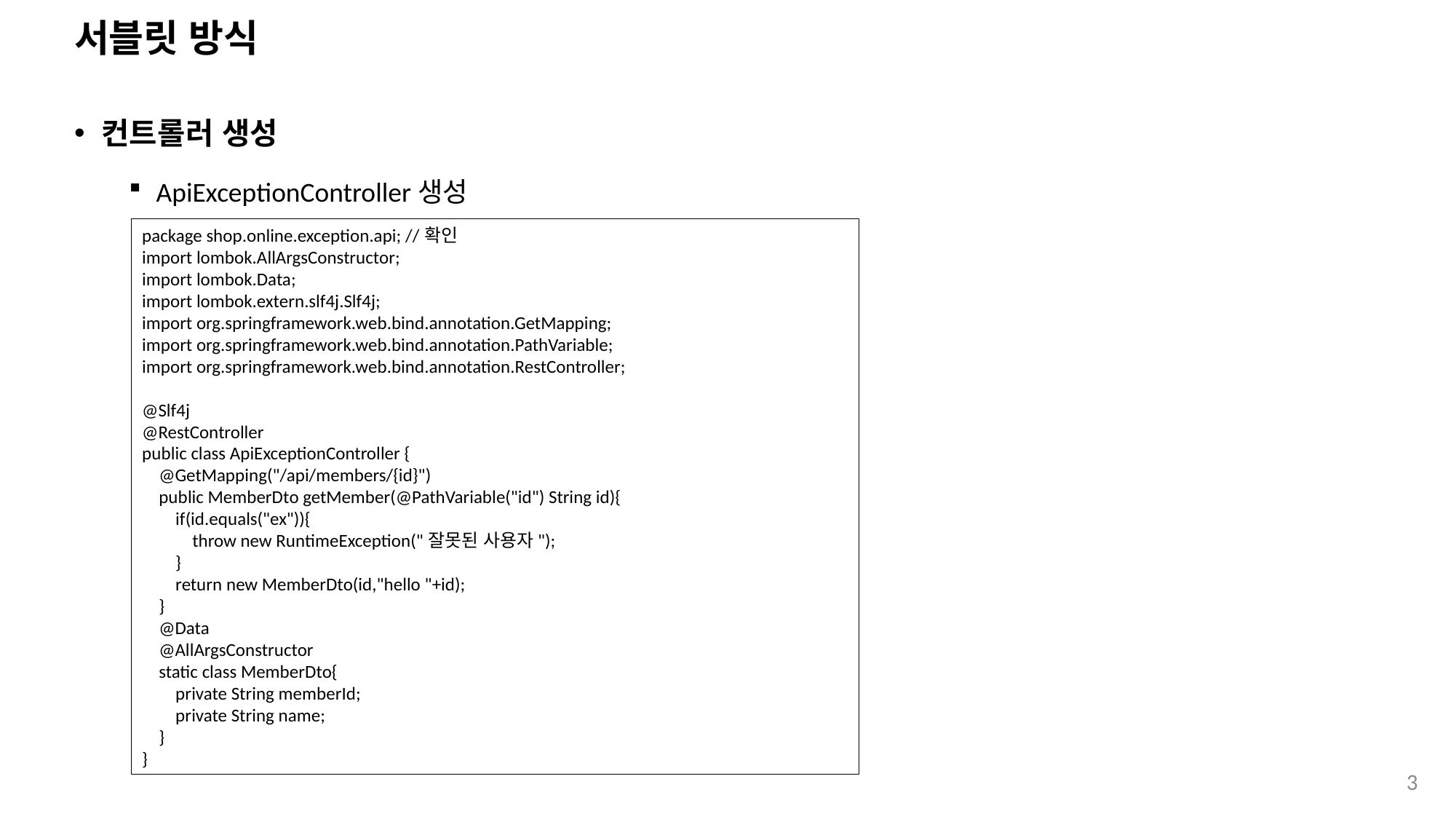

# 서블릿 방식
컨트롤러 생성
ApiExceptionController생성

package shop.online.exception.api; //확인
import lombok.AllArgsConstructor;
import lombok.Data;
import lombok.extern.slf4j.Slf4j;
import org.springframework.web.bind.annotation.GetMapping;
import org.springframework.web.bind.annotation.PathVariable;
import org.springframework.web.bind.annotation.RestController;

@Slf4j
@RestController
public class ApiExceptionController {
    @GetMapping("/api/members/{id}")
    public MemberDto getMember(@PathVariable("id") String id){
        if(id.equals("ex")){
            throw new RuntimeException("잘못된 사용자");
        }
        return new MemberDto(id,"hello "+id);
    }
    @Data
    @AllArgsConstructor
    static class MemberDto{
        private String memberId;
        private String name;
    }
}
3